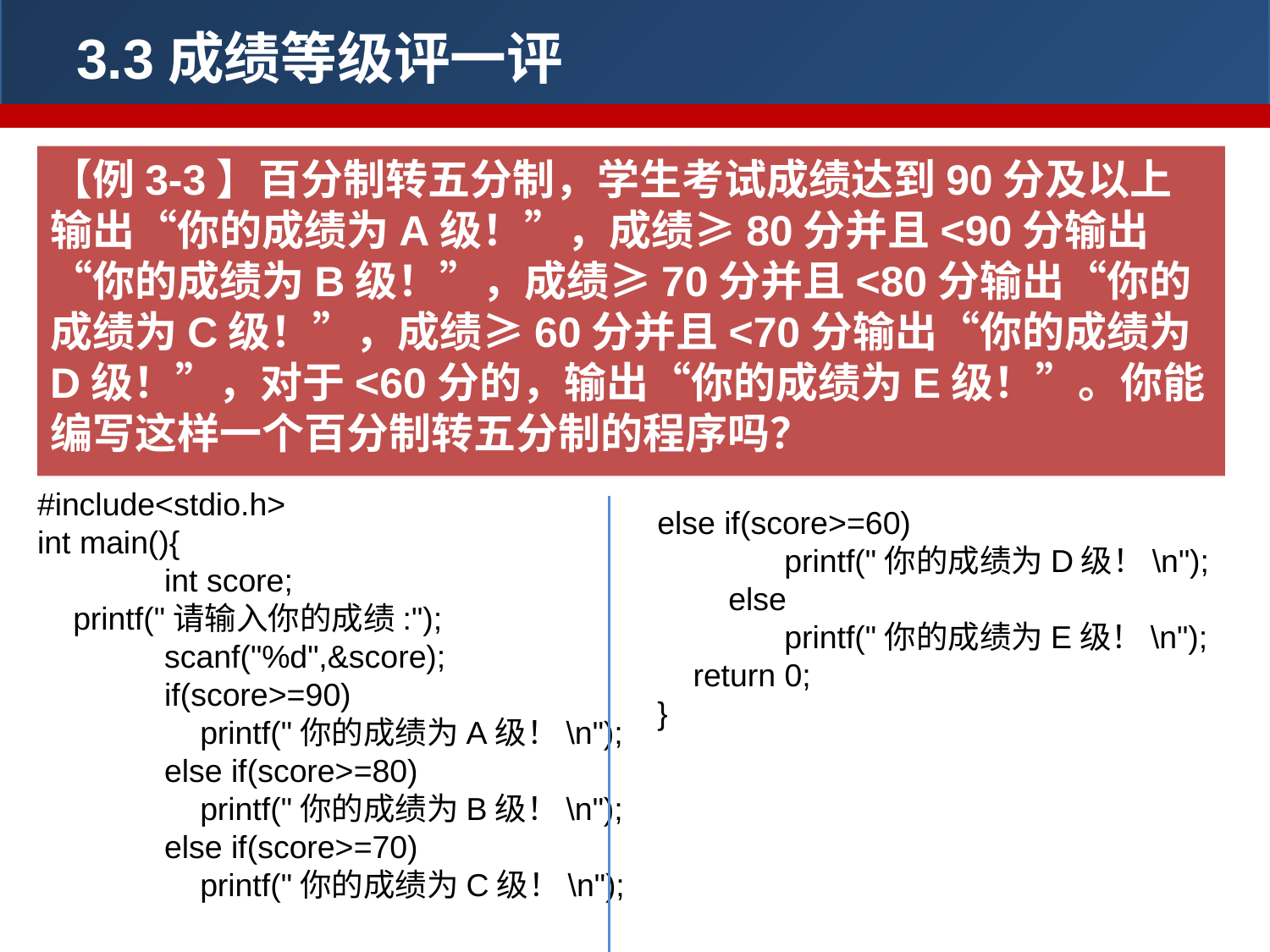

3.3成绩等级评一评

【例3‑3】百分制转五分制，学生考试成绩达到90分及以上输出“你的成绩为A级！”，成绩≥80分并且<90分输出“你的成绩为B级！”，成绩≥70分并且<80分输出“你的成绩为C级！”，成绩≥60分并且<70分输出“你的成绩为D级！”，对于<60分的，输出“你的成绩为E级！”。你能编写这样一个百分制转五分制的程序吗？

#include<stdio.h>
int main(){
	int score;
    printf("请输入你的成绩:");
	scanf("%d",&score);
	if(score>=90)
	    printf("你的成绩为A级！\n");
	else if(score>=80)
	    printf("你的成绩为B级！\n");
	else if(score>=70)
	    printf("你的成绩为C级！\n");

else if(score>=60)
	printf("你的成绩为D级！\n");
        else
	printf("你的成绩为E级！\n");
    return 0;
}